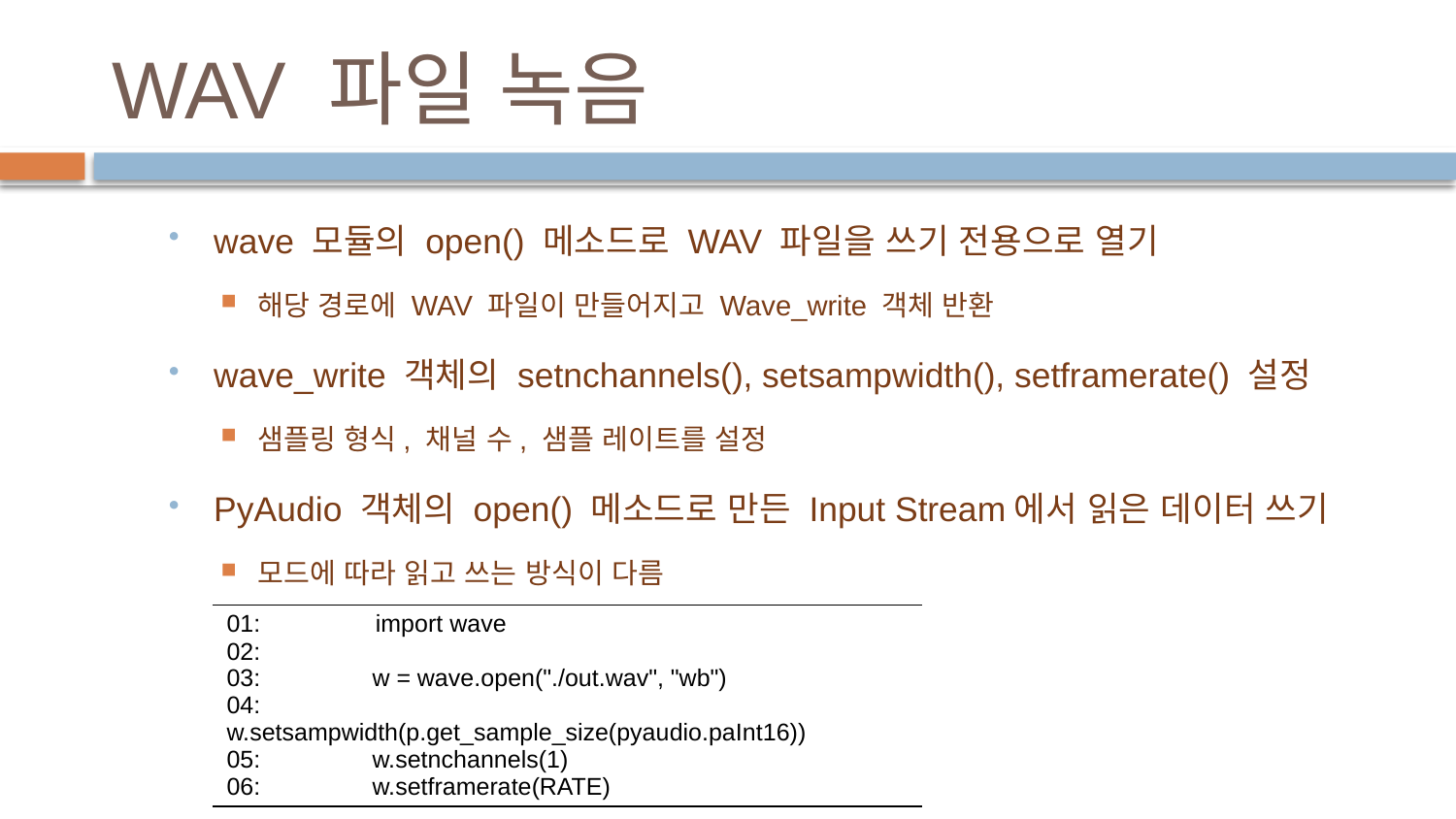

# WAV 파일 녹음
wave 모듈의 open() 메소드로 WAV 파일을 쓰기 전용으로 열기
해당 경로에 WAV 파일이 만들어지고 Wave_write 객체 반환
wave_write 객체의 setnchannels(), setsampwidth(), setframerate() 설정
샘플링 형식, 채널 수, 샘플 레이트를 설정
PyAudio 객체의 open() 메소드로 만든 Input Stream에서 읽은 데이터 쓰기
모드에 따라 읽고 쓰는 방식이 다름
| 01: import wave 02: 03: w = wave.open("./out.wav", "wb") 04: w.setsampwidth(p.get\_sample\_size(pyaudio.paInt16)) 05: w.setnchannels(1) 06: w.setframerate(RATE) |
| --- |